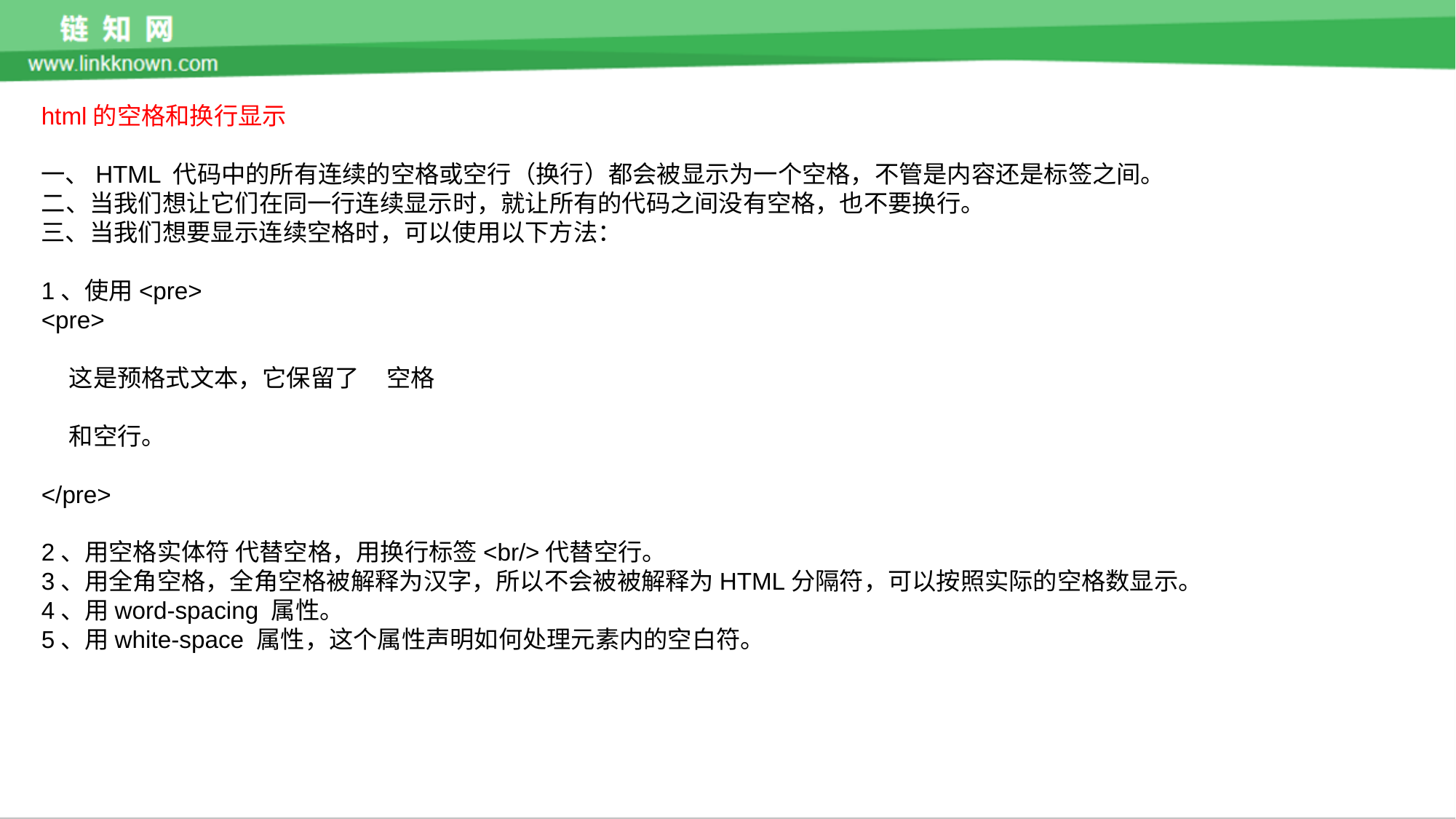

html的空格和换行显示

一、HTML 代码中的所有连续的空格或空行（换行）都会被显示为一个空格，不管是内容还是标签之间。
二、当我们想让它们在同一行连续显示时，就让所有的代码之间没有空格，也不要换行。
三、当我们想要显示连续空格时，可以使用以下方法：

1、使用<pre>
<pre>

    这是预格式文本，它保留了     空格

    和空行。

</pre>

2、用空格实体符 代替空格，用换行标签<br/>代替空行。
3、用全角空格，全角空格被解释为汉字，所以不会被被解释为HTML分隔符，可以按照实际的空格数显示。
4、用word-spacing 属性。
5、用white-space 属性，这个属性声明如何处理元素内的空白符。